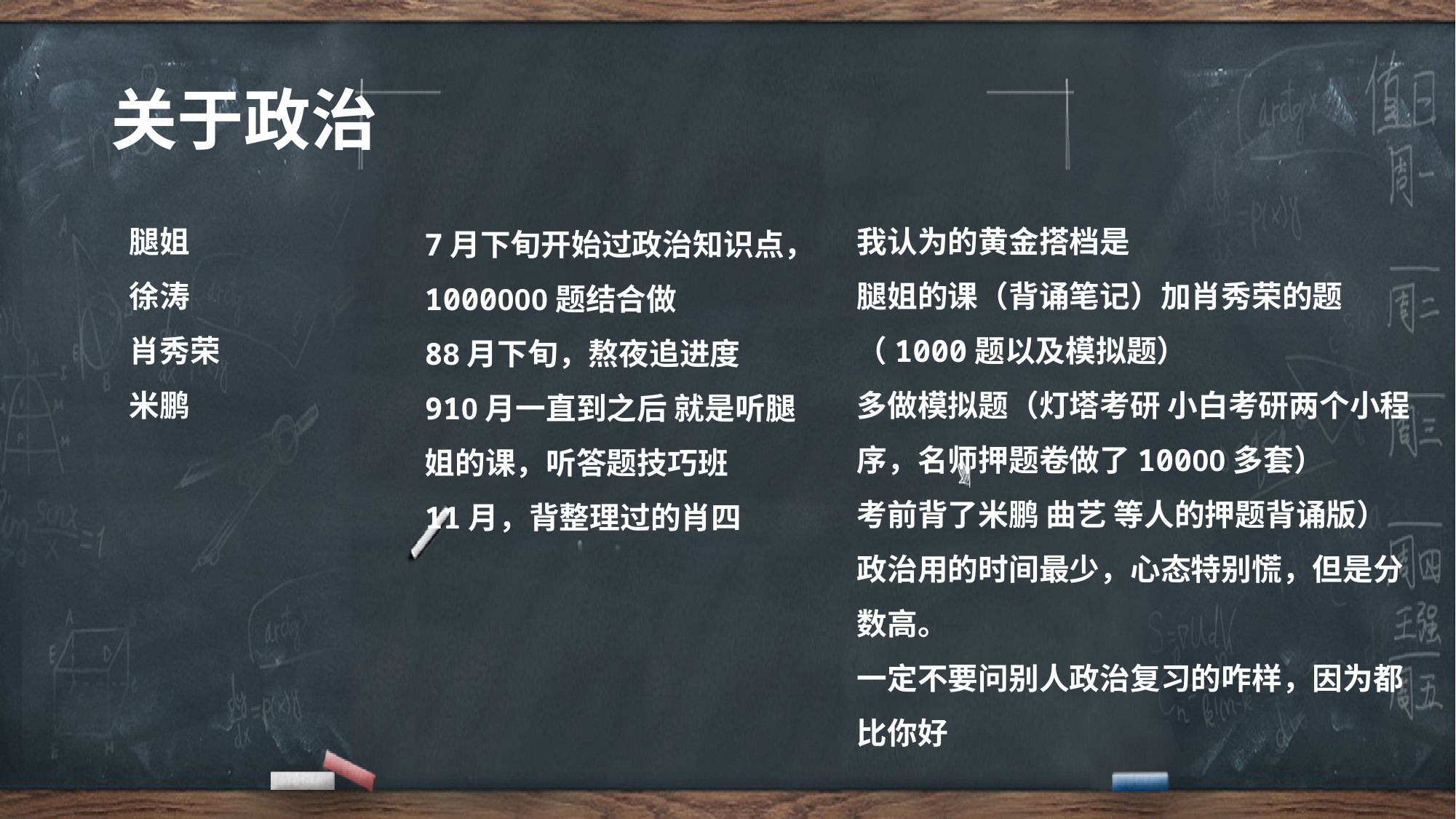

# 关于政治
腿姐
徐涛
肖秀荣
米鹏
我认为的黄金搭档是
腿姐的课（背诵笔记）加肖秀荣的题（1000题以及模拟题）
多做模拟题（灯塔考研 小白考研两个小程序，名师押题卷做了10000多套）
考前背了米鹏 曲艺 等人的押题背诵版）
政治用的时间最少，心态特别慌，但是分数高。
一定不要问别人政治复习的咋样，因为都比你好
7月下旬开始过政治知识点，1000000题结合做
88月下旬，熬夜追进度
910月一直到之后 就是听腿姐的课，听答题技巧班
11月，背整理过的肖四